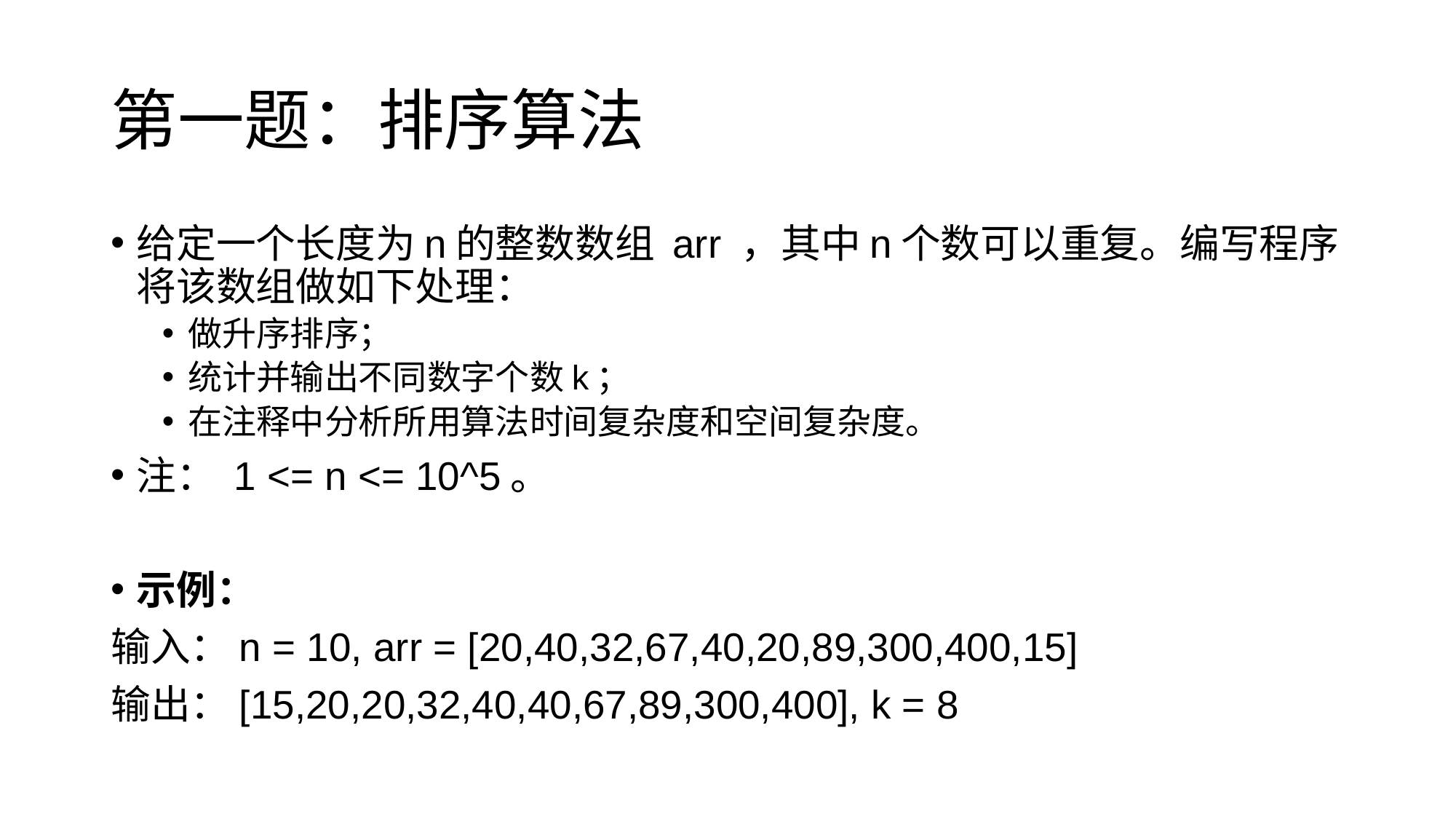

# 第一题：排序算法
给定一个长度为n的整数数组 arr ，其中n个数可以重复。编写程序将该数组做如下处理：
做升序排序；
统计并输出不同数字个数k；
在注释中分析所用算法时间复杂度和空间复杂度。
注： 1 <= n <= 10^5。

示例：
输入：n = 10, arr = [20,40,32,67,40,20,89,300,400,15]
输出：[15,20,20,32,40,40,67,89,300,400], k = 8